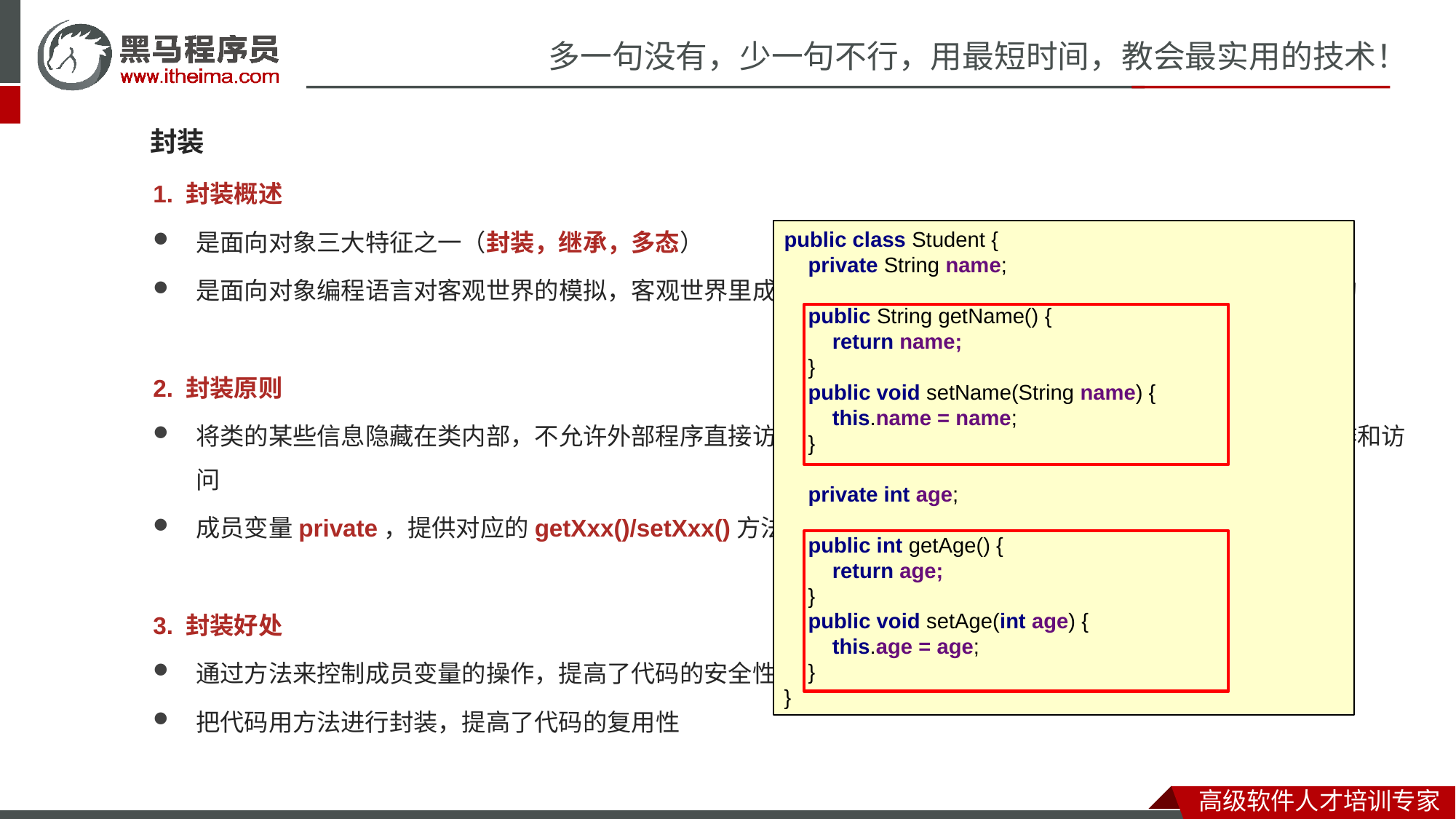

封装
1. 封装概述
是面向对象三大特征之一（封装，继承，多态）
是面向对象编程语言对客观世界的模拟，客观世界里成员变量都是隐藏在对象内部的，外界是无法直接操作的

2. 封装原则
将类的某些信息隐藏在类内部，不允许外部程序直接访问，而是通过该类提供的方法来实现对隐藏信息的操作和访问
成员变量private，提供对应的getXxx()/setXxx()方法

3. 封装好处
通过方法来控制成员变量的操作，提高了代码的安全性
把代码用方法进行封装，提高了代码的复用性
public class Student {
    private String name;
    public String getName() {
        return name;
    }
    public void setName(String name) {
        this.name = name;
    }

    private int age;
    public int getAge() {
        return age;
    }
    public void setAge(int age) {
        this.age = age;
    }
}